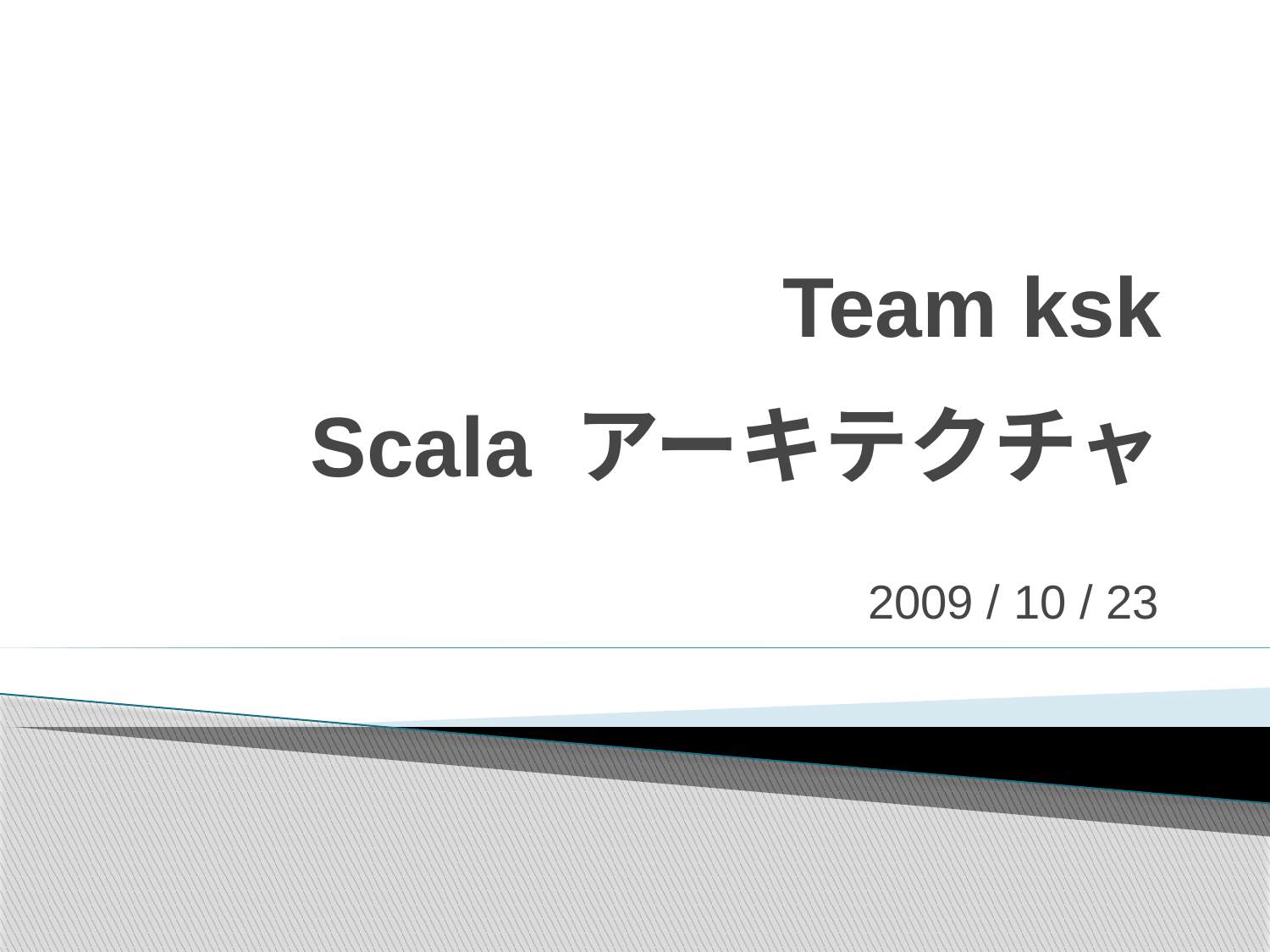

# Team ksk Scala アーキテクチャ

2009 / 10 / 23